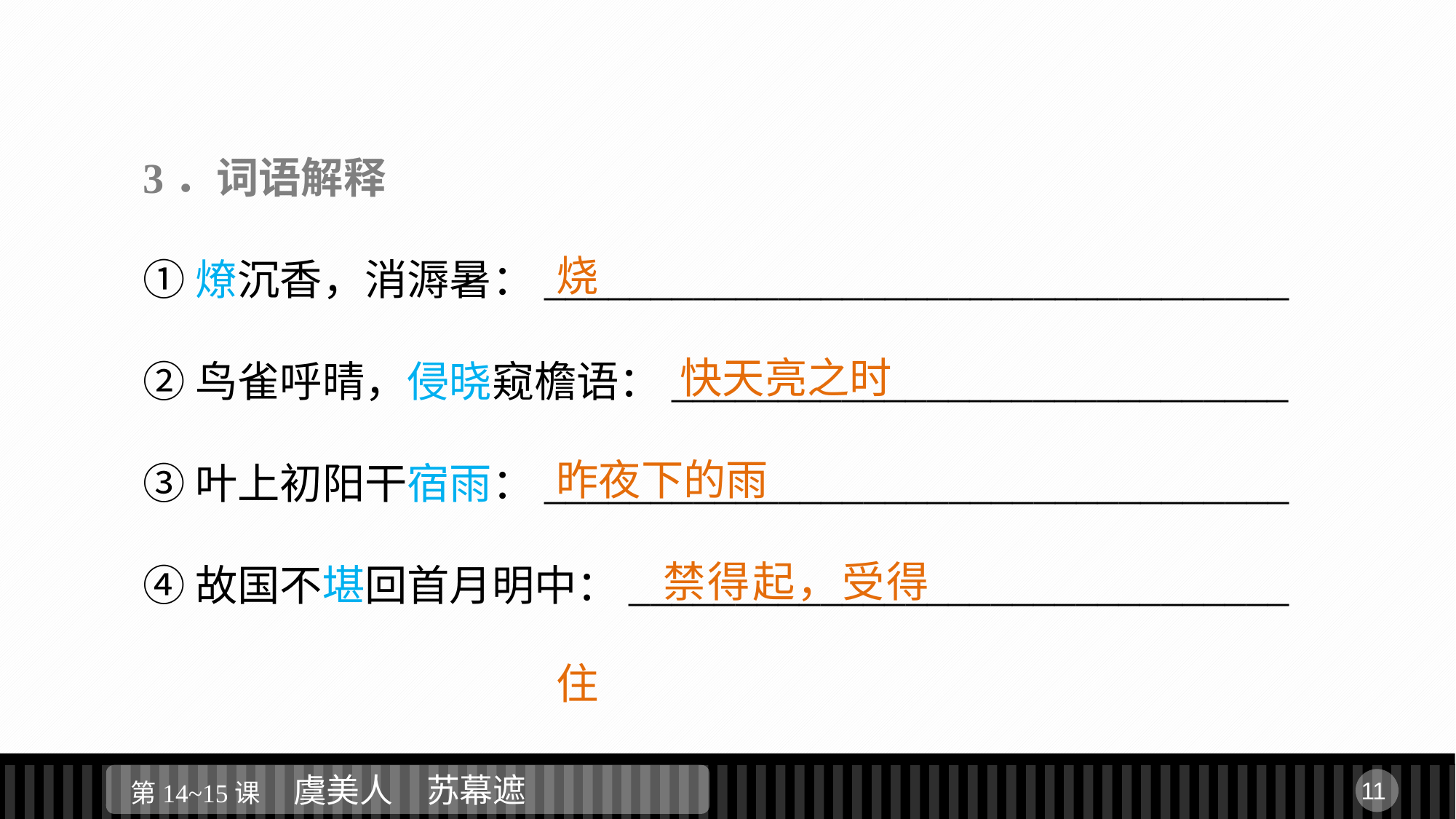

3．词语解释
①燎沉香，消溽暑：___________________________________
②鸟雀呼晴，侵晓窥檐语：_____________________________
③叶上初阳干宿雨：___________________________________
④故国不堪回首月明中：_______________________________
烧
            快天亮之时
昨夜下的雨
        禁得起，受得住